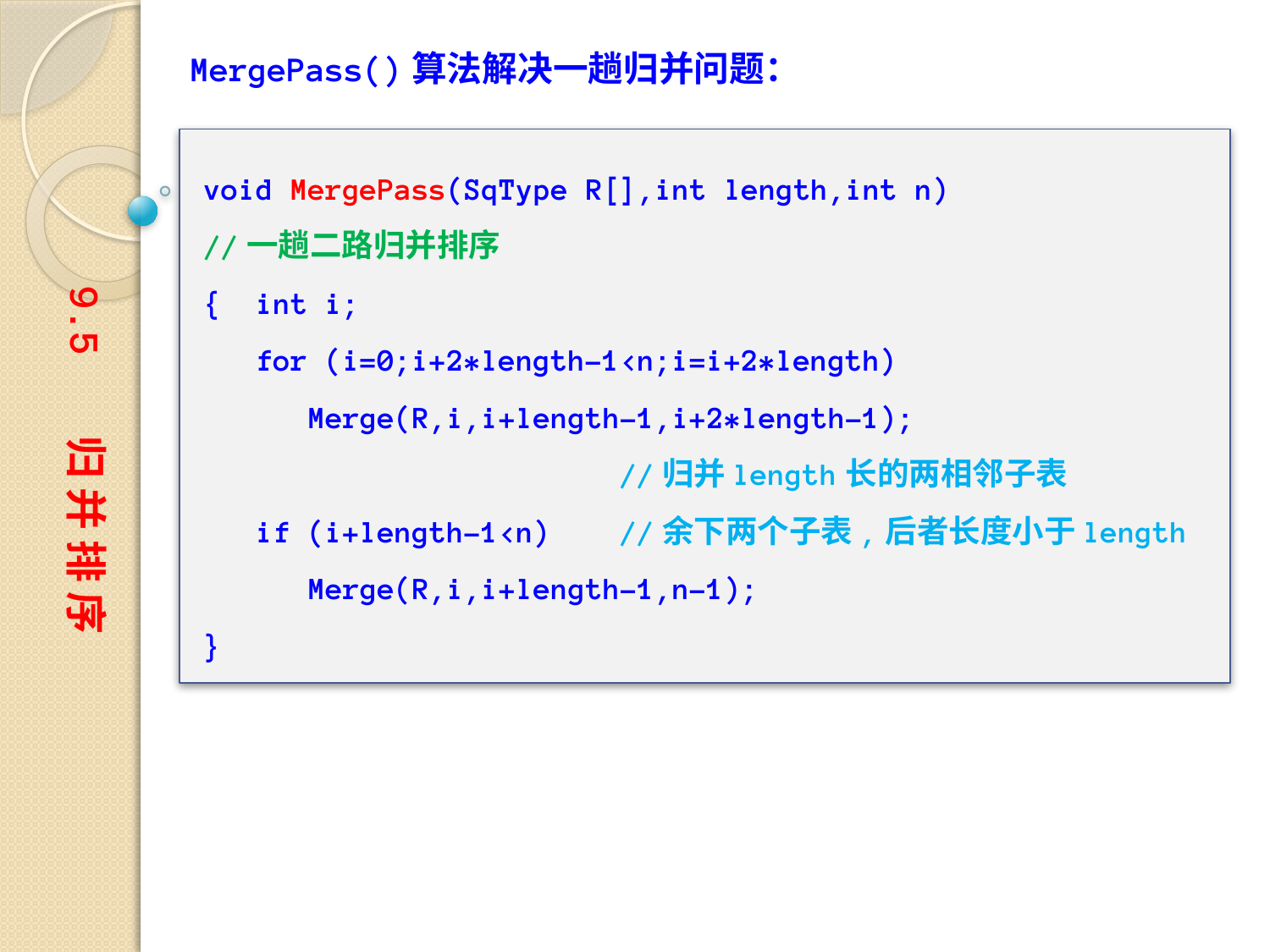

MergePass()算法解决一趟归并问题：
void MergePass(SqType R[],int length,int n)
//一趟二路归并排序
{  int i;
   for (i=0;i+2*length-1<n;i=i+2*length)
      Merge(R,i,i+length-1,i+2*length-1);
			  //归并length长的两相邻子表
   if (i+length-1<n)	  //余下两个子表,后者长度小于length
      Merge(R,i,i+length-1,n-1);
}
9.5   归 并 排 序